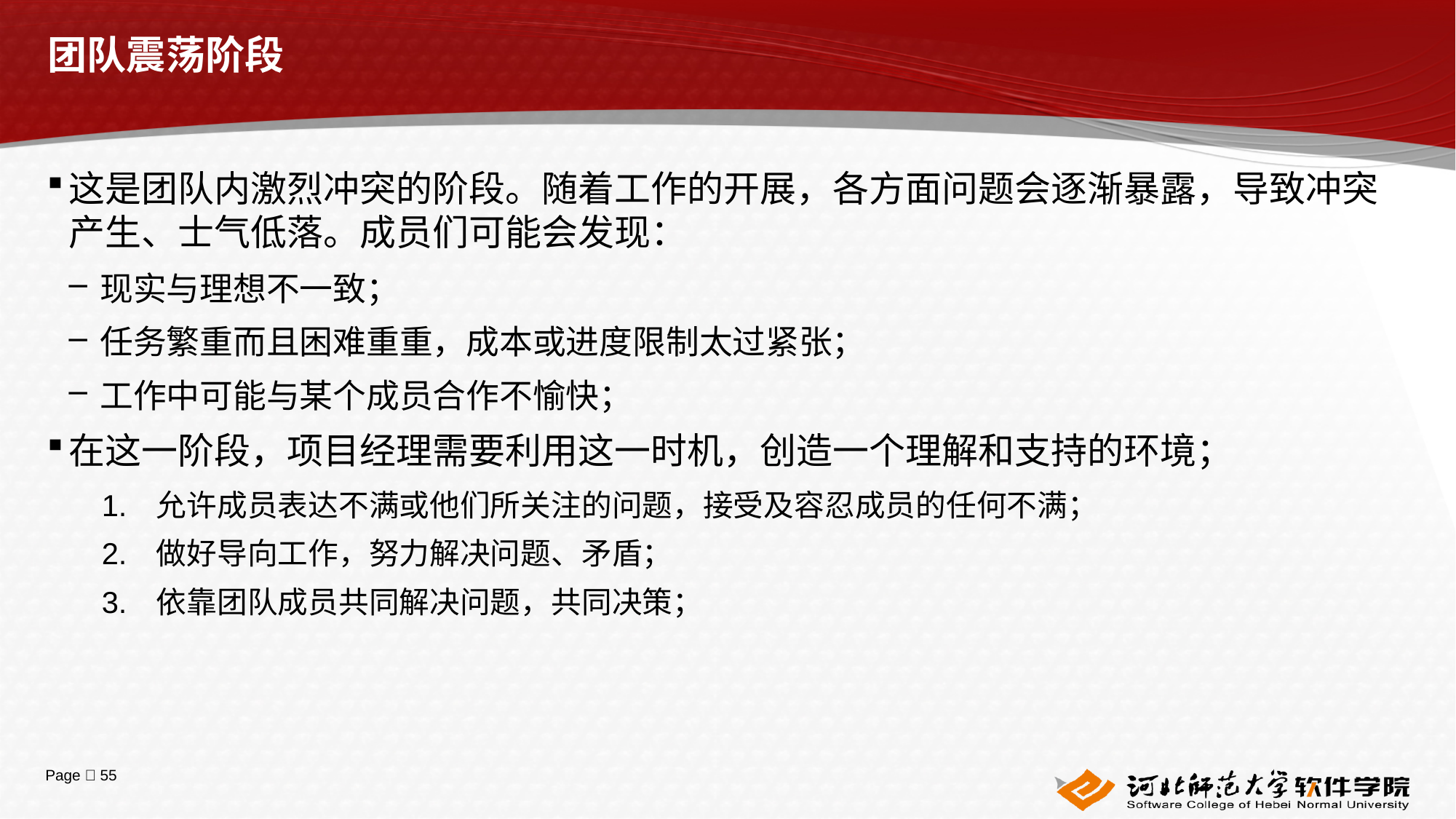

# 团队震荡阶段
这是团队内激烈冲突的阶段。随着工作的开展，各方面问题会逐渐暴露，导致冲突产生、士气低落。成员们可能会发现：
现实与理想不一致；
任务繁重而且困难重重，成本或进度限制太过紧张；
工作中可能与某个成员合作不愉快；
在这一阶段，项目经理需要利用这一时机，创造一个理解和支持的环境；
允许成员表达不满或他们所关注的问题，接受及容忍成员的任何不满；
做好导向工作，努力解决问题、矛盾；
依靠团队成员共同解决问题，共同决策；